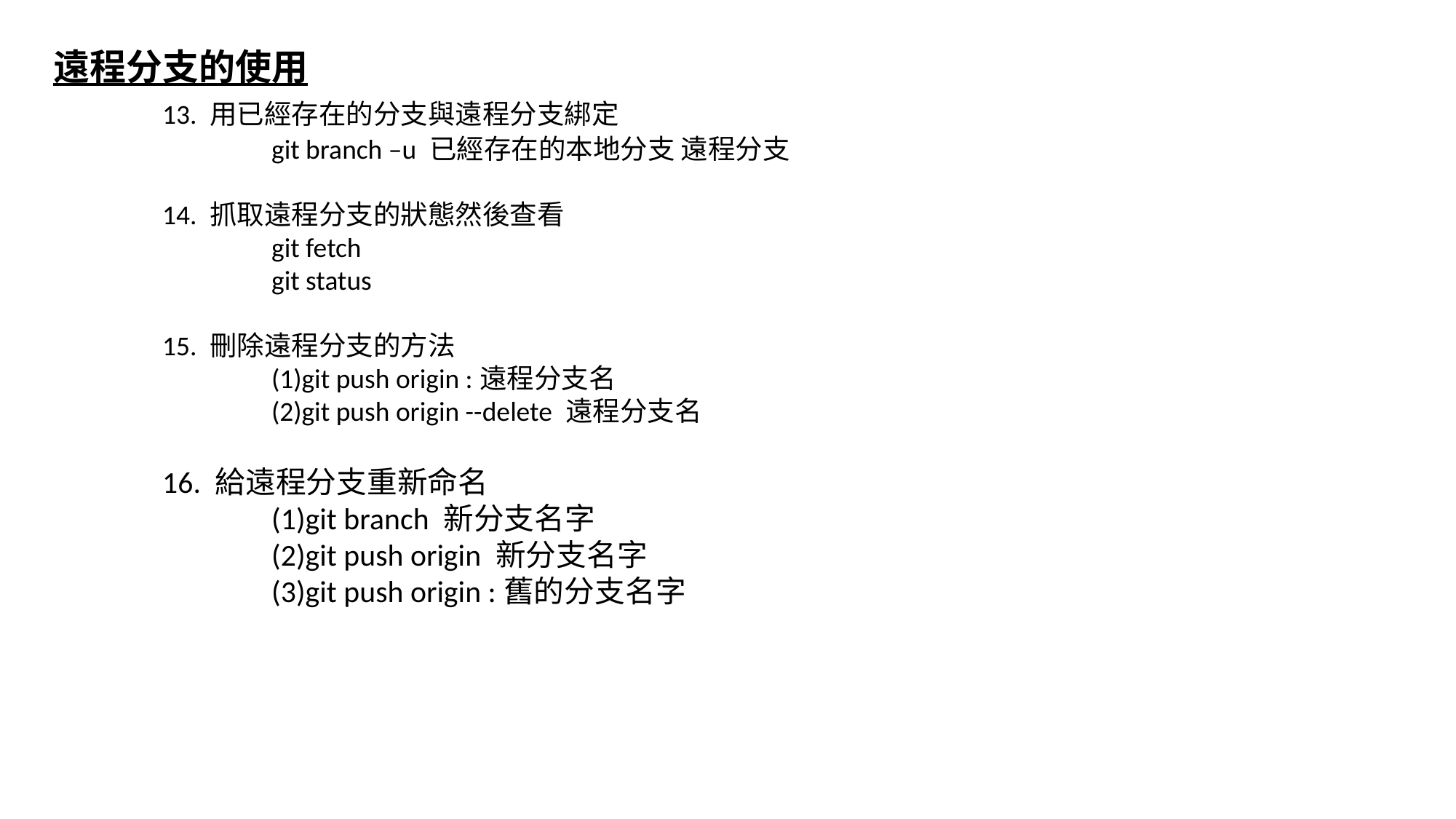

遠程分支的使用
	13. 用已經存在的分支與遠程分支綁定
		git branch –u 已經存在的本地分支 遠程分支

	14. 抓取遠程分支的狀態然後查看
		git fetch
		git status

	15. 刪除遠程分支的方法
		(1)git push origin :遠程分支名
		(2)git push origin --delete 遠程分支名

	16. 給遠程分支重新命名
		(1)git branch 新分支名字
		(2)git push origin 新分支名字
		(3)git push origin :舊的分支名字